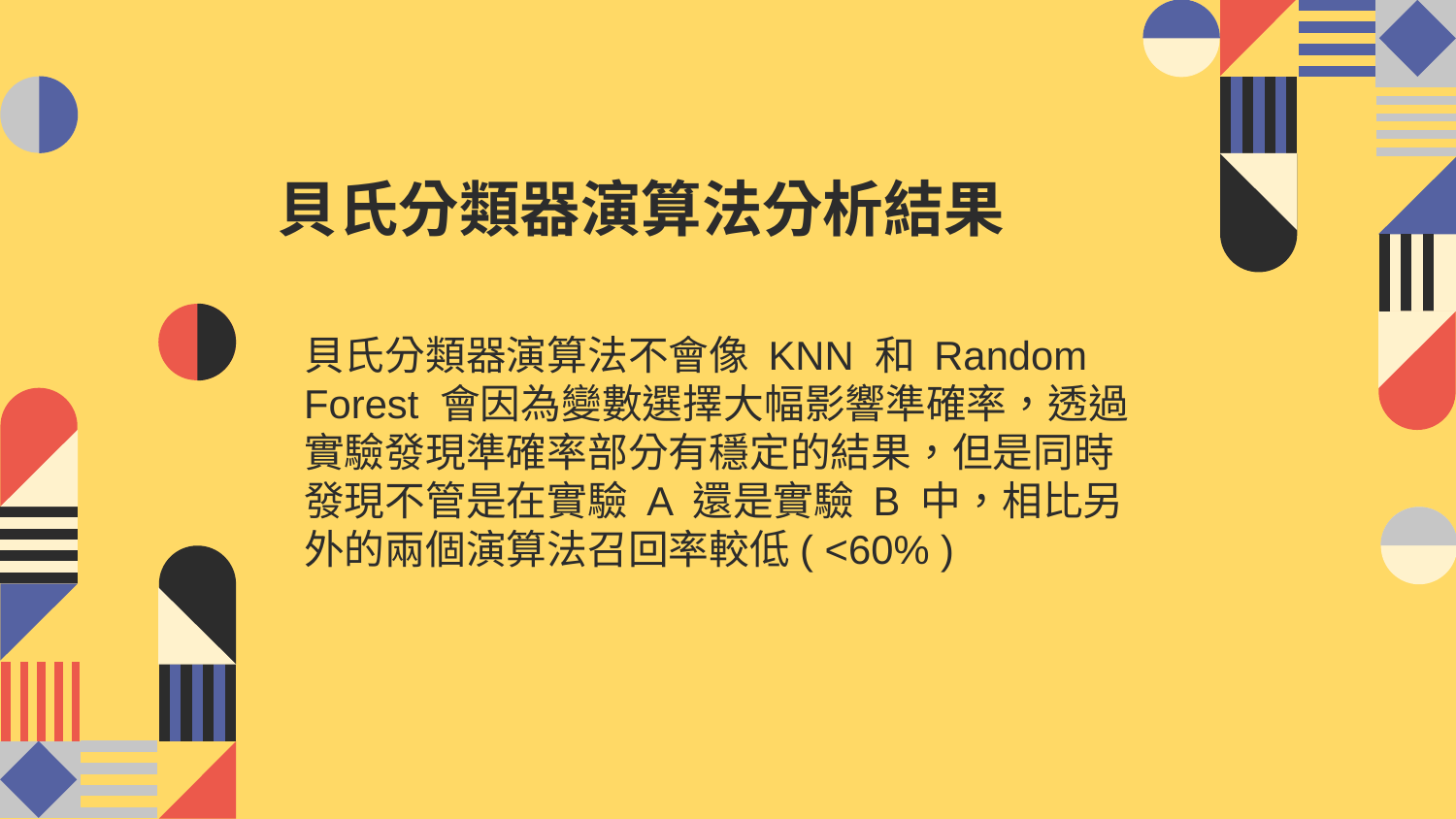

貝氏分類器演算法分析結果
貝氏分類器演算法不會像 KNN 和 Random Forest 會因為變數選擇大幅影響準確率，透過實驗發現準確率部分有穩定的結果，但是同時發現不管是在實驗 A 還是實驗 B 中，相比另外的兩個演算法召回率較低( <60% )